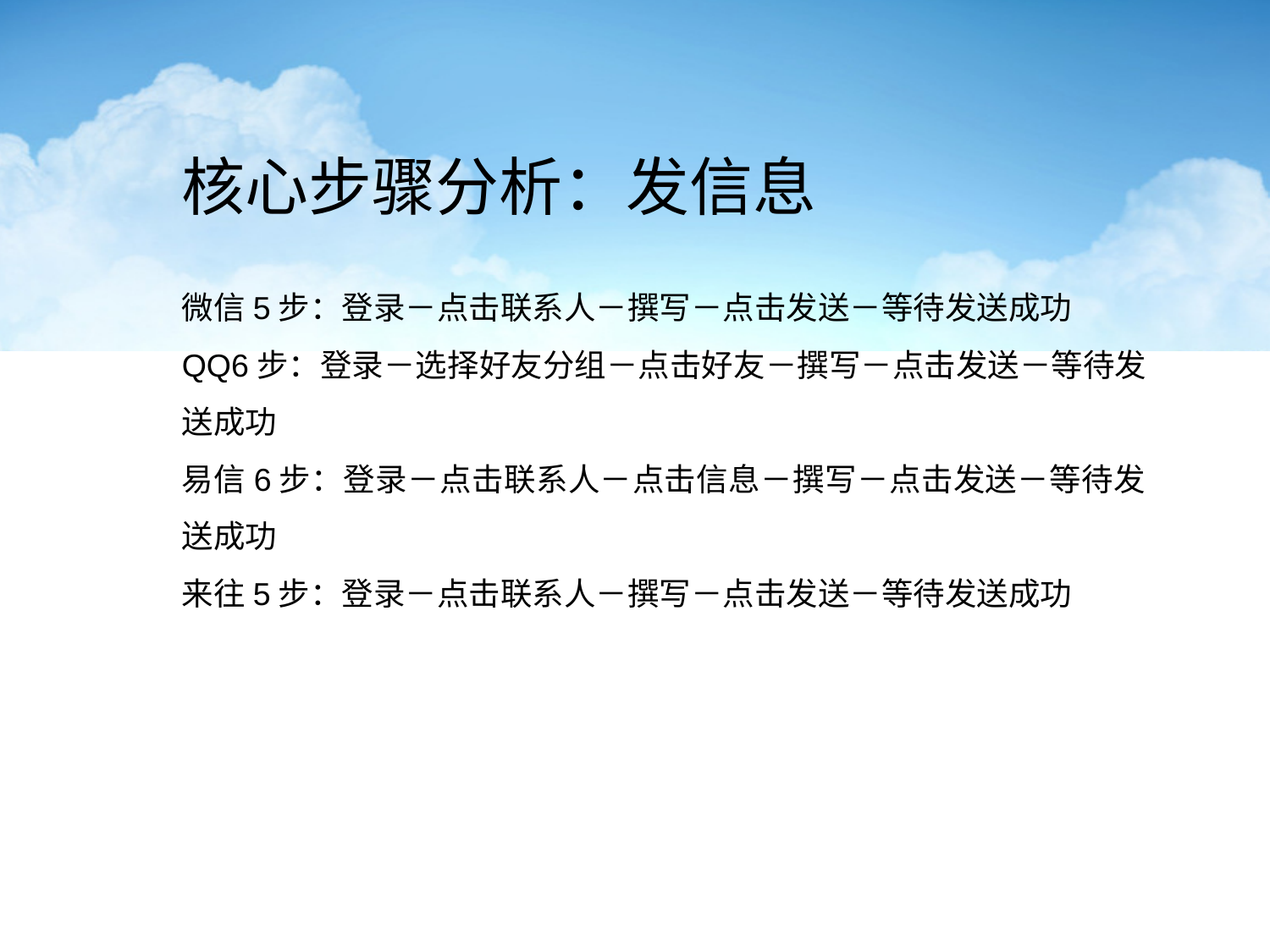

核心步骤分析：发信息
微信5步：登录－点击联系人－撰写－点击发送－等待发送成功
QQ6步：登录－选择好友分组－点击好友－撰写－点击发送－等待发送成功
易信6步：登录－点击联系人－点击信息－撰写－点击发送－等待发送成功
来往5步：登录－点击联系人－撰写－点击发送－等待发送成功